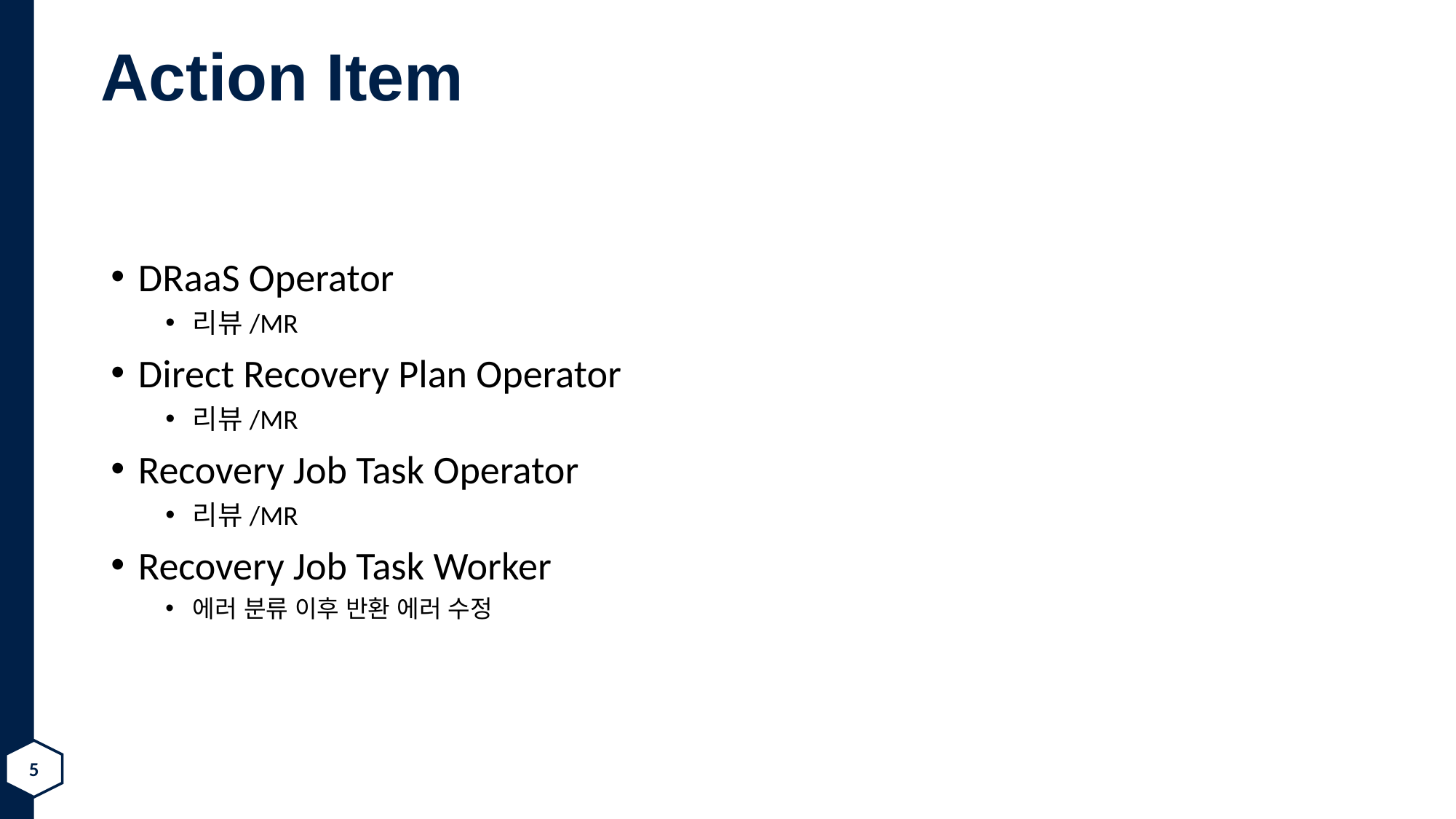

# Action Item
DRaaS Operator
리뷰/MR
Direct Recovery Plan Operator
리뷰/MR
Recovery Job Task Operator
리뷰/MR
Recovery Job Task Worker
에러 분류 이후 반환 에러 수정